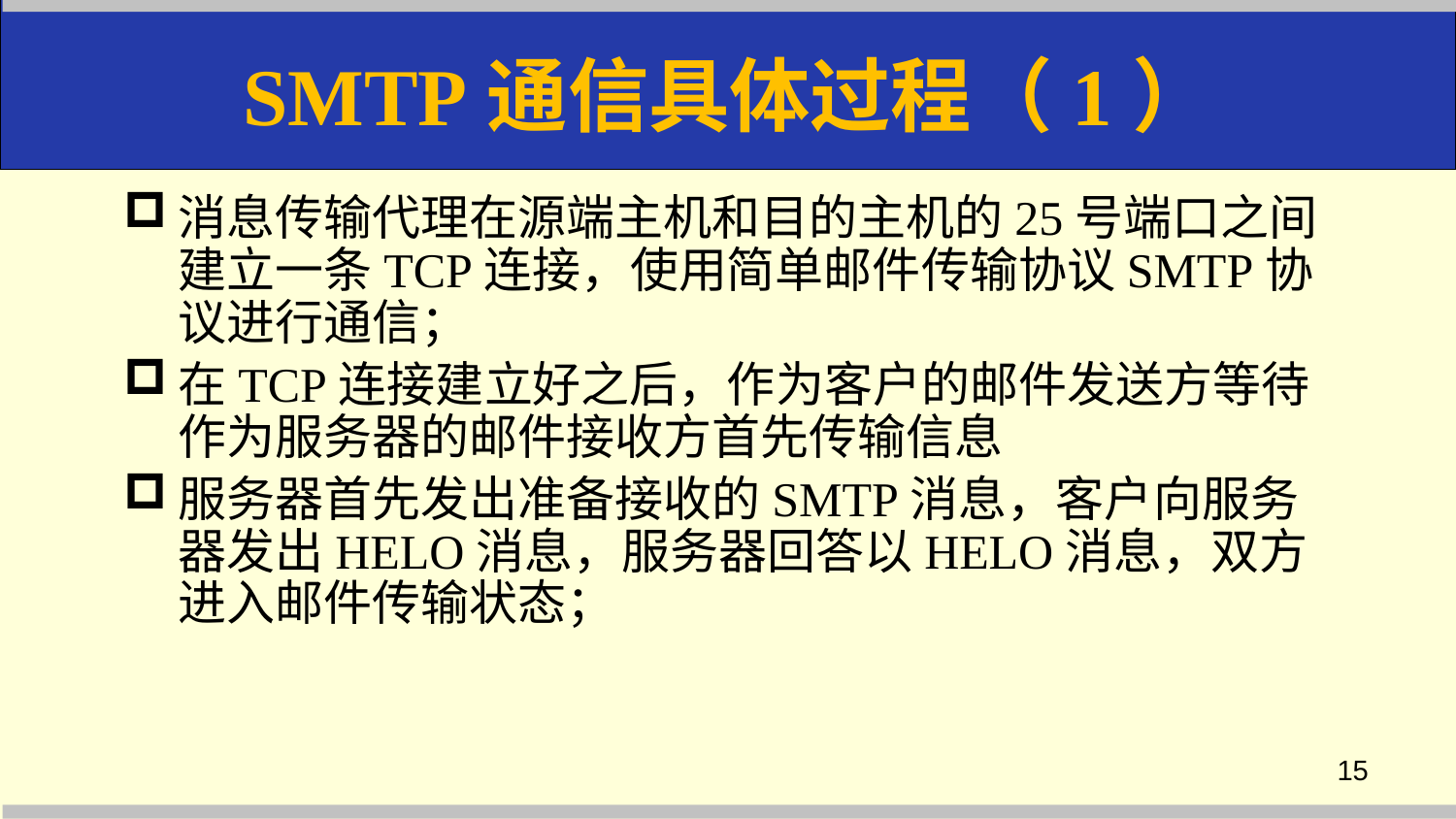

# SMTP通信具体过程（1）
消息传输代理在源端主机和目的主机的25号端口之间建立一条TCP连接，使用简单邮件传输协议SMTP协议进行通信；
在TCP连接建立好之后，作为客户的邮件发送方等待作为服务器的邮件接收方首先传输信息
服务器首先发出准备接收的SMTP消息，客户向服务器发出HELO消息，服务器回答以HELO消息，双方进入邮件传输状态；
15